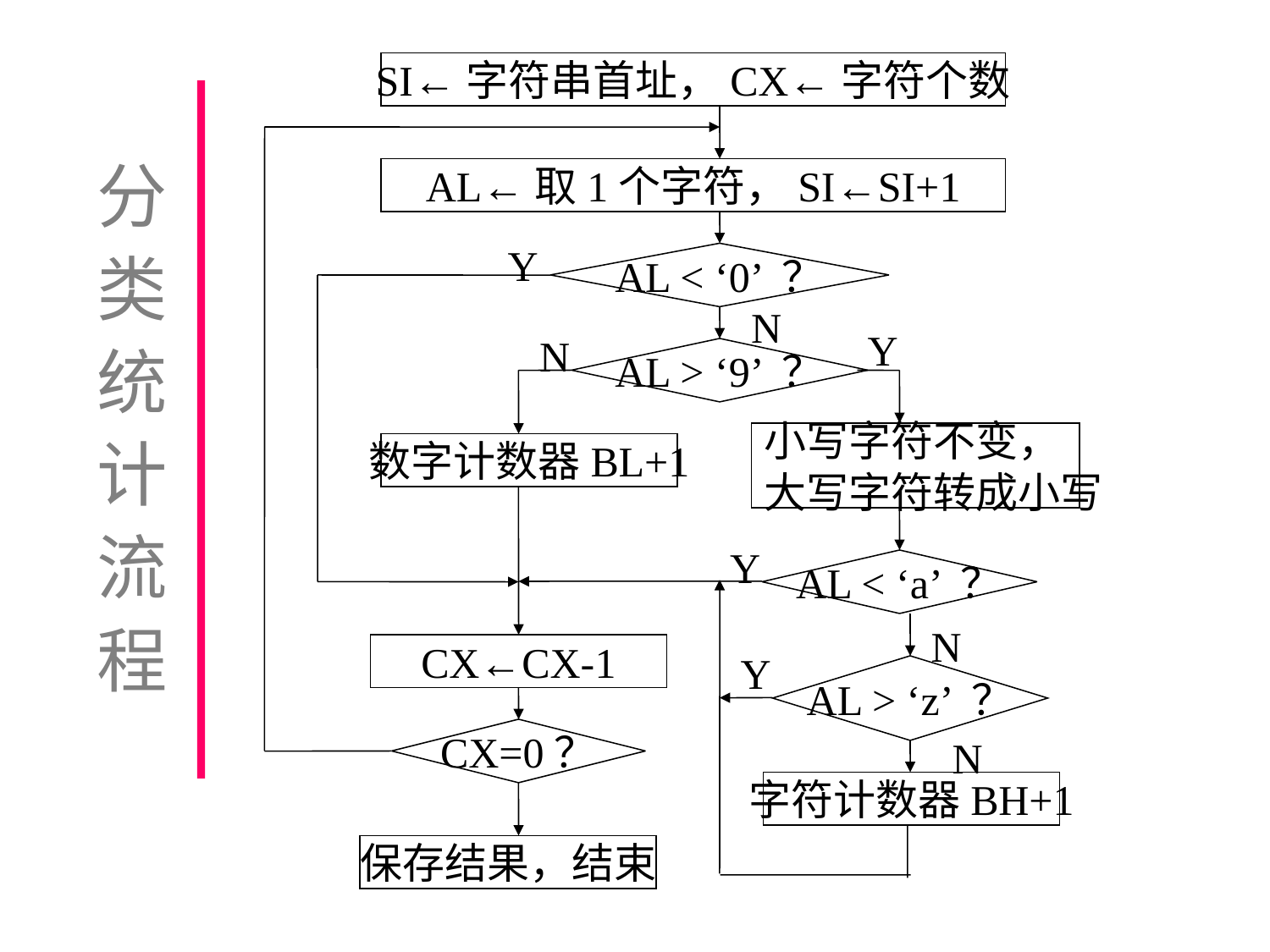

SI←字符串首址，CX←字符个数

分类统计流程

AL←取1个字符，SI←SI+1

Y
AL < ‘0’ ？

N

Y
N
AL > ‘9’ ？

小写字符不变，
大写字符转成小写
数字计数器BL+1

Y
AL < ‘a’ ？

N
CX←CX-1
Y
AL > ‘z’ ？

CX=0？
N

字符计数器BH+1

保存结果，结束